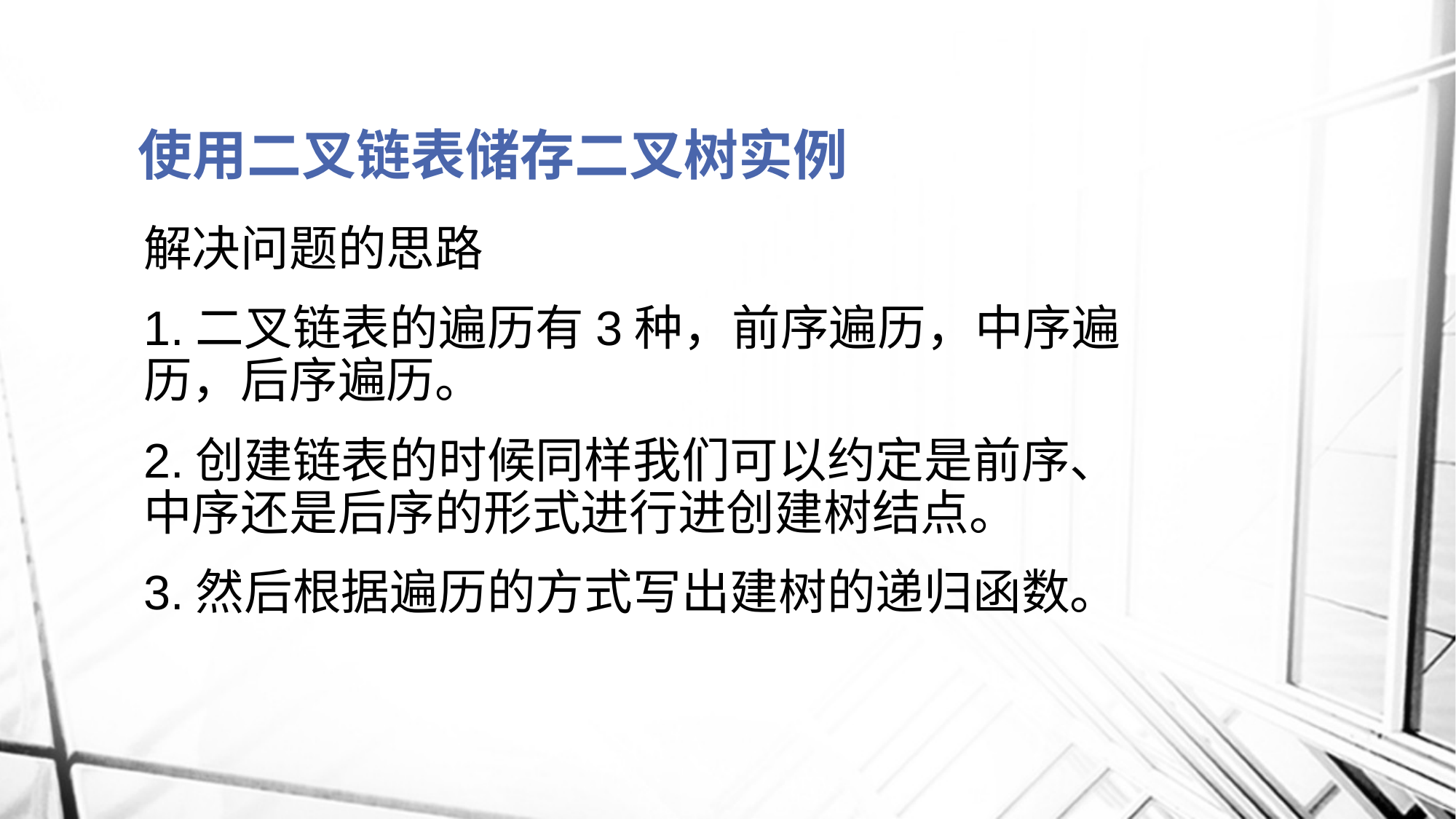

# 使用二叉链表储存二叉树实例
解决问题的思路
1.二叉链表的遍历有3种，前序遍历，中序遍历，后序遍历。
2.创建链表的时候同样我们可以约定是前序、中序还是后序的形式进行进创建树结点。
3.然后根据遍历的方式写出建树的递归函数。